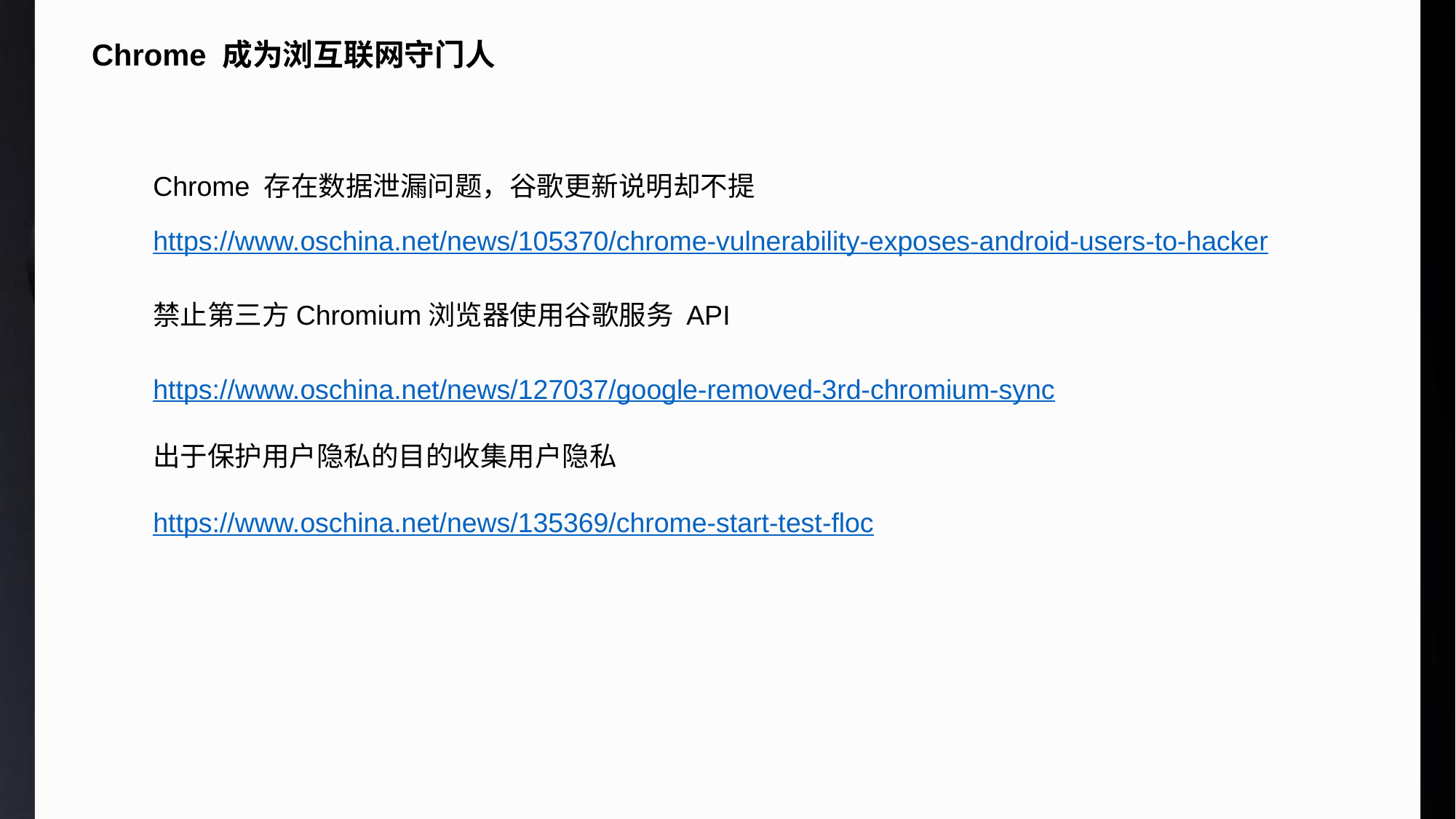

Chrome 成为浏互联网守门人
Chrome 存在数据泄漏问题，谷歌更新说明却不提
https://www.oschina.net/news/105370/chrome-vulnerability-exposes-android-users-to-hacker
禁止第三方Chromium浏览器使用谷歌服务 API
https://www.oschina.net/news/127037/google-removed-3rd-chromium-sync
出于保护用户隐私的目的收集用户隐私
https://www.oschina.net/news/135369/chrome-start-test-floc